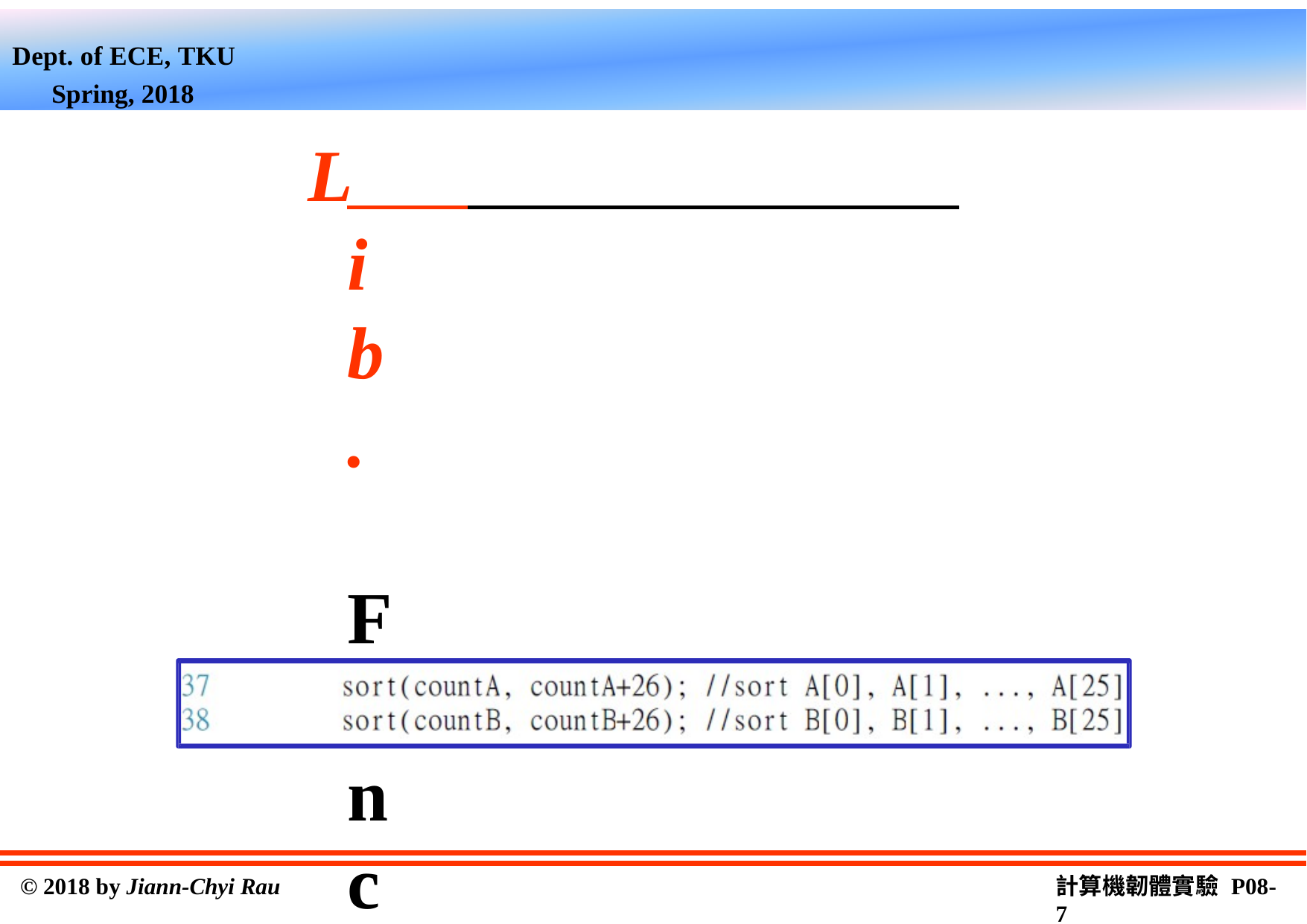

Dept. of ECE, TKU Spring, 2018
Lib. Functions (2/2)

void sort(the first element, the last element);
Defined in <algorithm>
Overload operator <
The first/last elements are pointers
E.g.

計算機韌體實驗 P08-7
© 2018 by Jiann-Chyi Rau